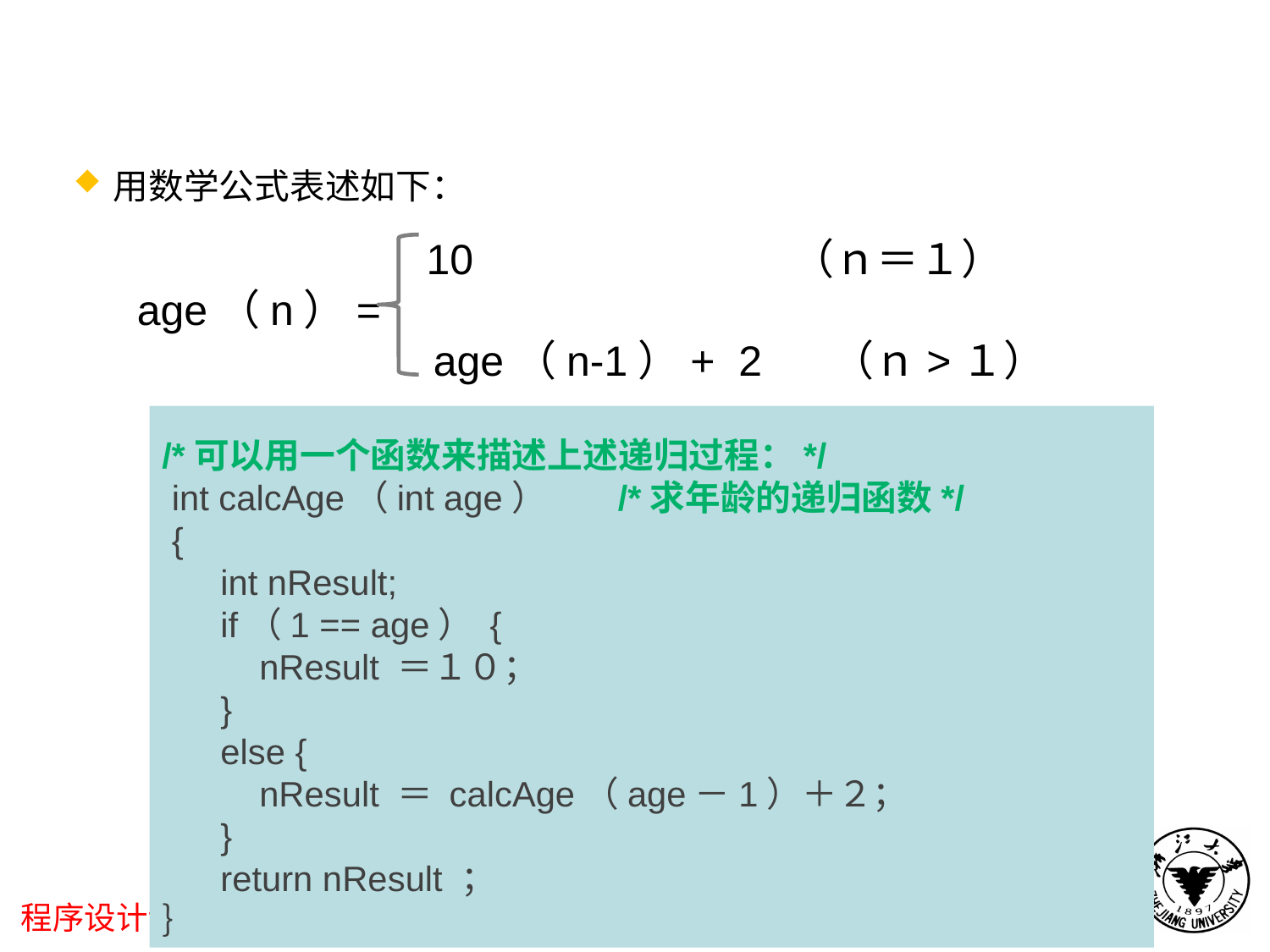

用数学公式表述如下：
   10                          （ｎ＝１）
age（n）=
                         age（n-1）+  2     （ｎ>１）

/*可以用一个函数来描述上述递归过程：*/
 int calcAge（int age）        /*求年龄的递归函数*/
 {
      int nResult;
      if（1 == age） {
          nResult ＝１０；
      }
      else {
          nResult ＝ calcAge（age－1）＋２；
      }
      return nResult ；
｝